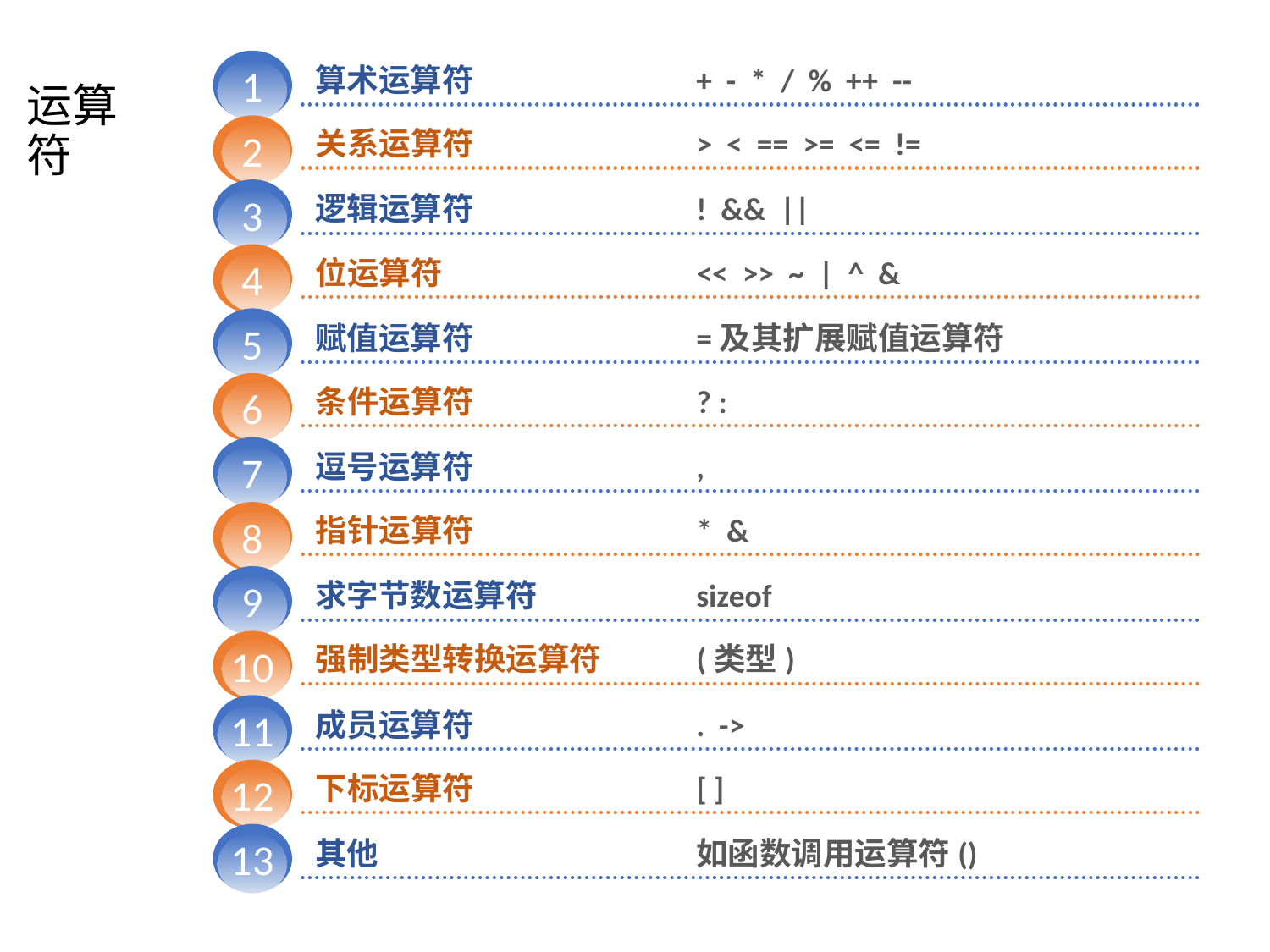

1

算术运算符		+  -  *  /  %  ++  --

# 运算符
2

关系运算符		>  <  ==  >=  <=  !=

3

逻辑运算符		!  &&  ||

4

位运算符		<<  >>  ~  |  ^  &

5

赋值运算符		=及其扩展赋值运算符

6

条件运算符		? :

7

逗号运算符		,

8

指针运算符		*  &

9

求字节数运算符		sizeof

10

强制类型转换运算符	(类型)

11

成员运算符		.  ->

12

下标运算符		[ ]

13

其他			如函数调用运算符()